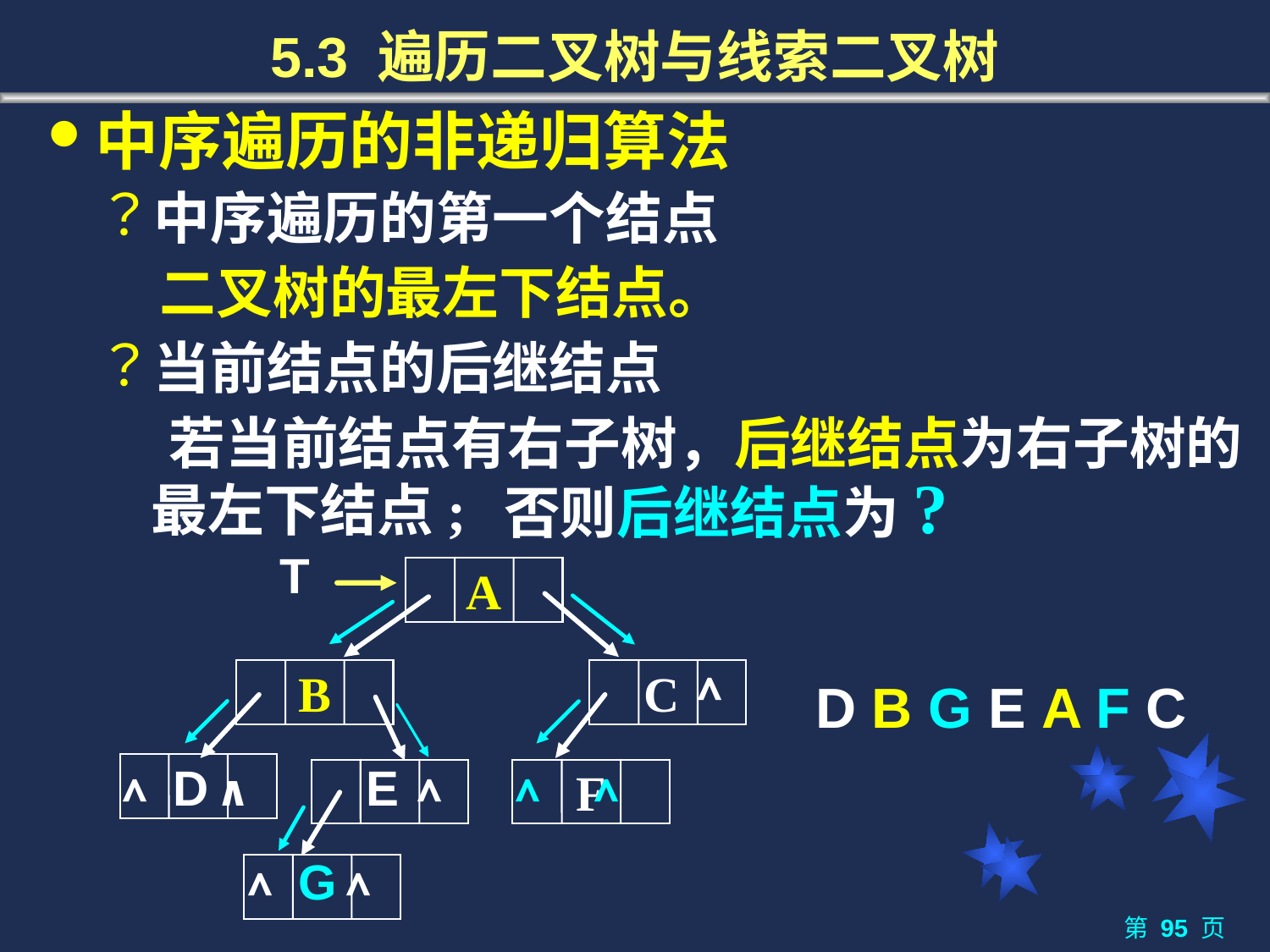

# 5.3 遍历二叉树与线索二叉树
中序遍历的非递归算法
中序遍历的第一个结点
二叉树的最左下结点。
当前结点的后继结点
    若当前结点有右子树，后继结点为右子树的最左下结点;
否则后继结点为?
T
A

∧
B

C

∧  D ∧
E   ∧
∧    ∧

F

∧  G  ∧

D B G E A F C

第 95 页